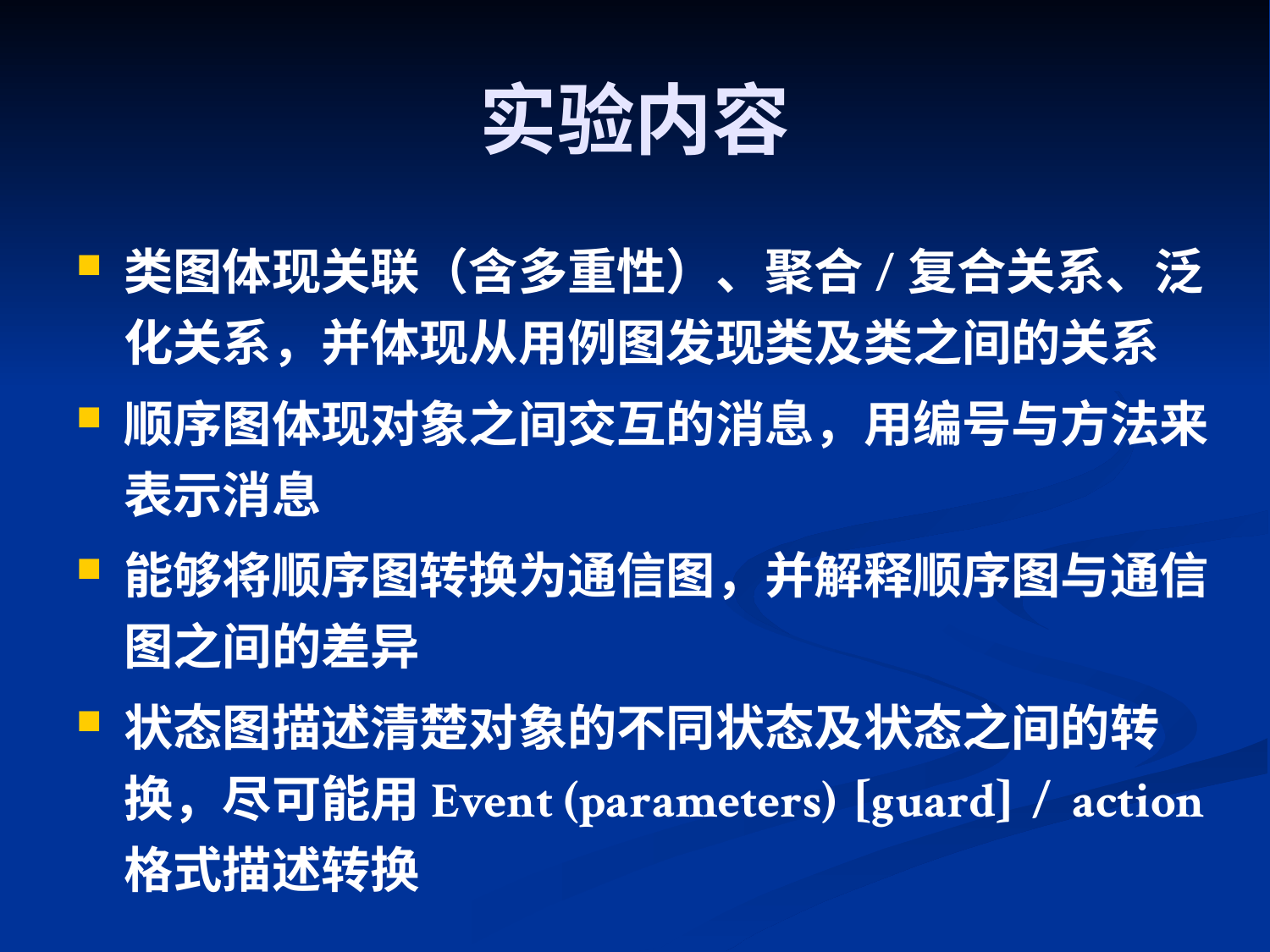

# 实验内容
类图体现关联（含多重性）、聚合/复合关系、泛化关系，并体现从用例图发现类及类之间的关系
顺序图体现对象之间交互的消息，用编号与方法来表示消息
能够将顺序图转换为通信图，并解释顺序图与通信图之间的差异
状态图描述清楚对象的不同状态及状态之间的转换，尽可能用Event (parameters)  [guard]  /  action格式描述转换